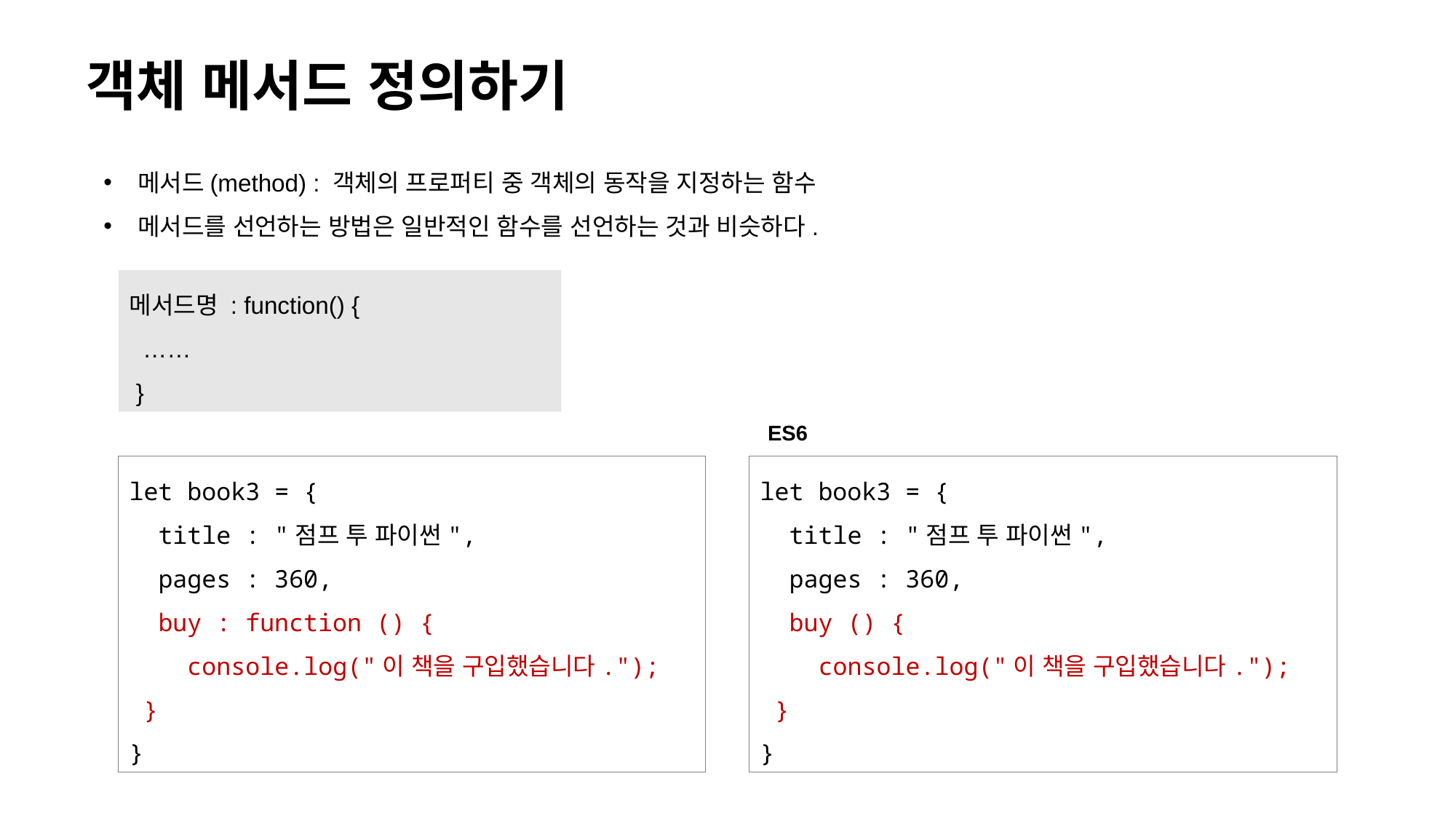

# 객체 메서드 정의하기
메서드(method) : 객체의 프로퍼티 중 객체의 동작을 지정하는 함수
메서드를 선언하는 방법은 일반적인 함수를 선언하는 것과 비슷하다.
메서드명 : function() {
  ……
 }
ES6
let book3 = {
  title : "점프 투 파이썬",
  pages : 360,
  buy () {
    console.log("이 책을 구입했습니다.");
 }
}
let book3 = {
  title : "점프 투 파이썬",
  pages : 360,
  buy : function () {
    console.log("이 책을 구입했습니다.");
 }
}